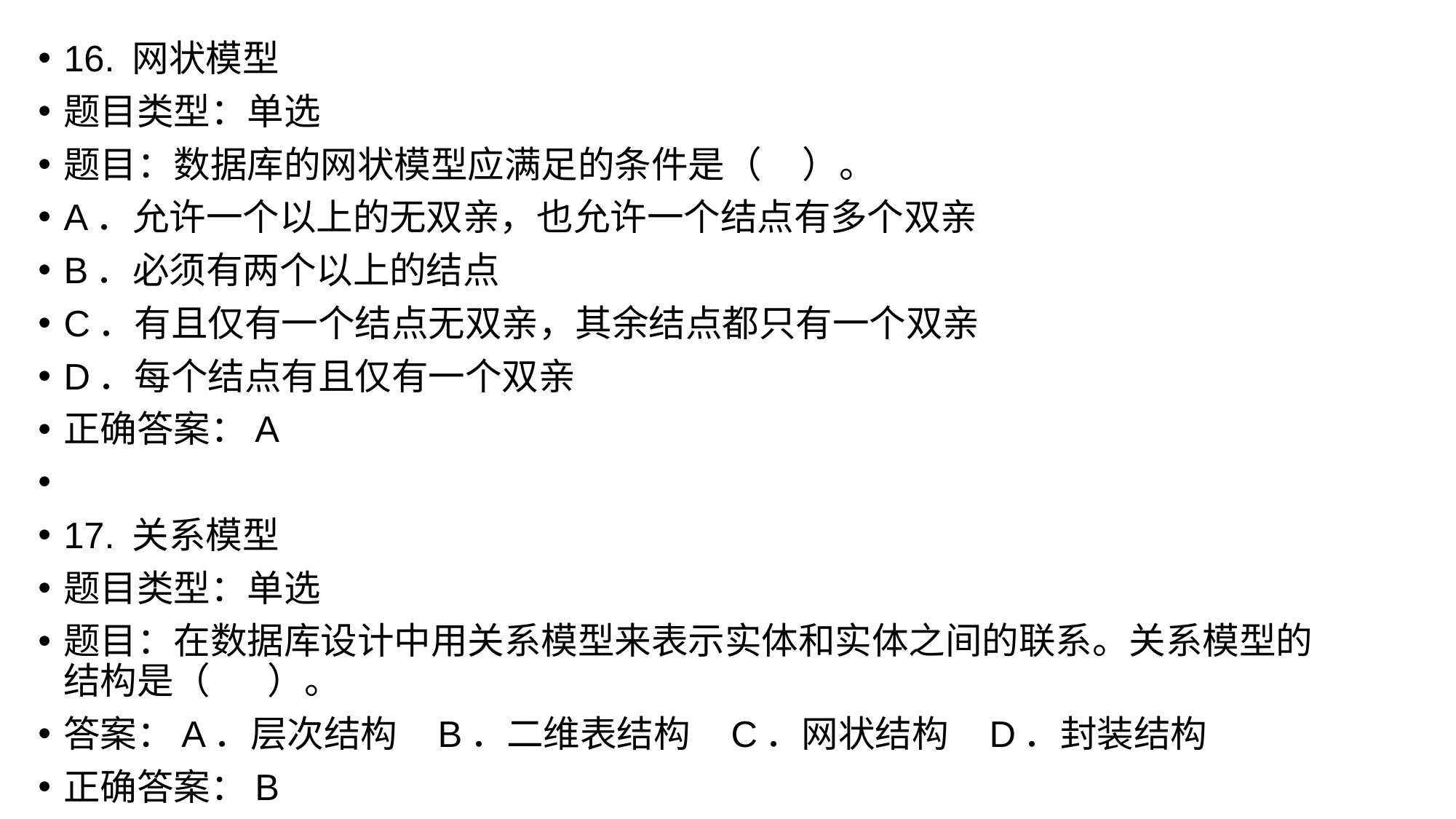

16. 网状模型
题目类型：单选
题目：数据库的网状模型应满足的条件是（     ）。
A．允许一个以上的无双亲，也允许一个结点有多个双亲
B．必须有两个以上的结点
C．有且仅有一个结点无双亲，其余结点都只有一个双亲
D．每个结点有且仅有一个双亲
正确答案：A

17. 关系模型
题目类型：单选
题目：在数据库设计中用关系模型来表示实体和实体之间的联系。关系模型的结构是（       ）。
答案：A．层次结构    B．二维表结构    C．网状结构    D．封装结构
正确答案：B